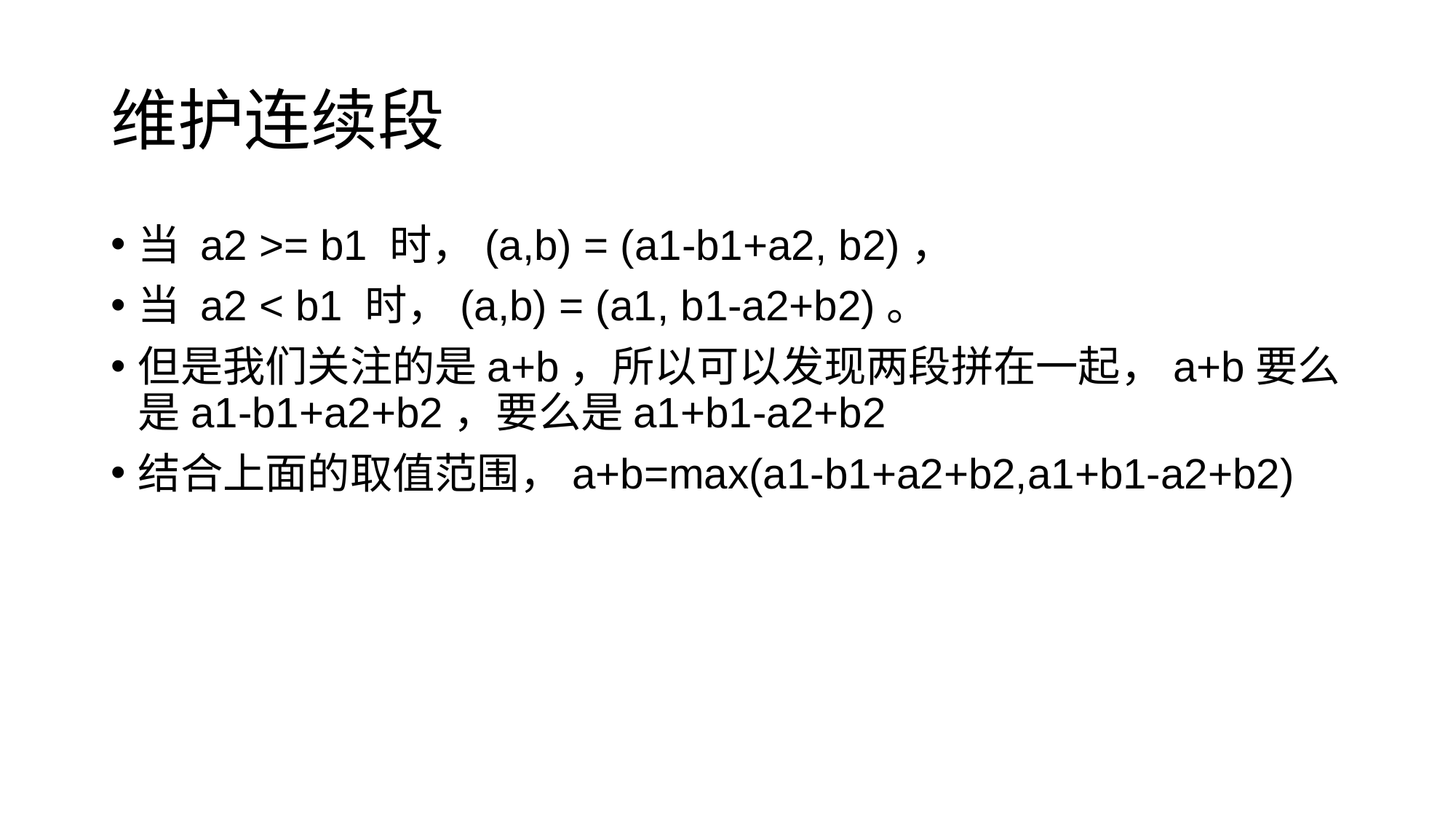

# 维护连续段
当 a2 >= b1 时，(a,b) = (a1-b1+a2, b2)，
当 a2 < b1 时，(a,b) = (a1, b1-a2+b2)。
但是我们关注的是a+b，所以可以发现两段拼在一起，a+b要么是a1-b1+a2+b2，要么是a1+b1-a2+b2
结合上面的取值范围，a+b=max(a1-b1+a2+b2,a1+b1-a2+b2)